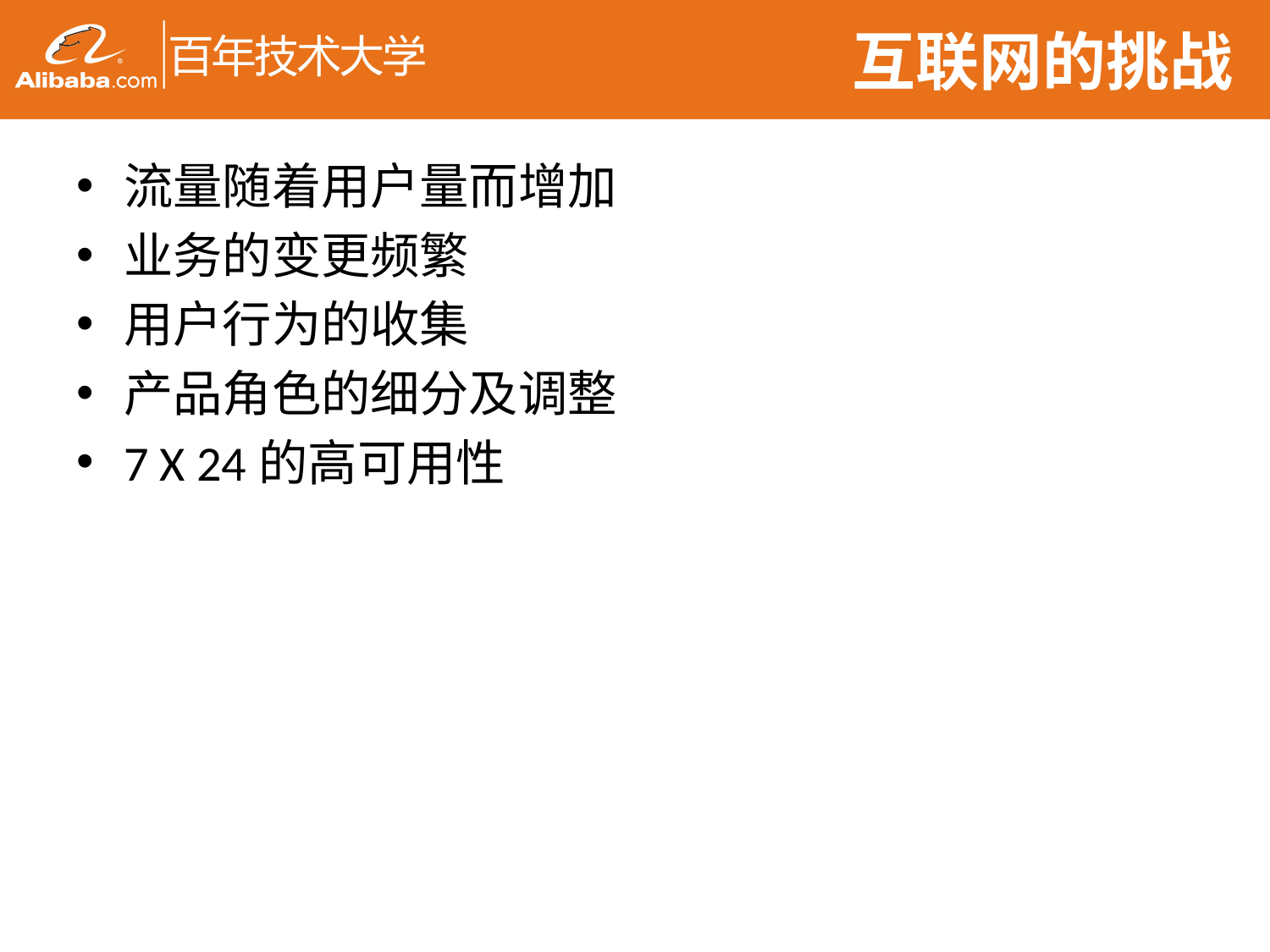

# 互联网的挑战
流量随着用户量而增加
业务的变更频繁
用户行为的收集
产品角色的细分及调整
7 X 24的高可用性